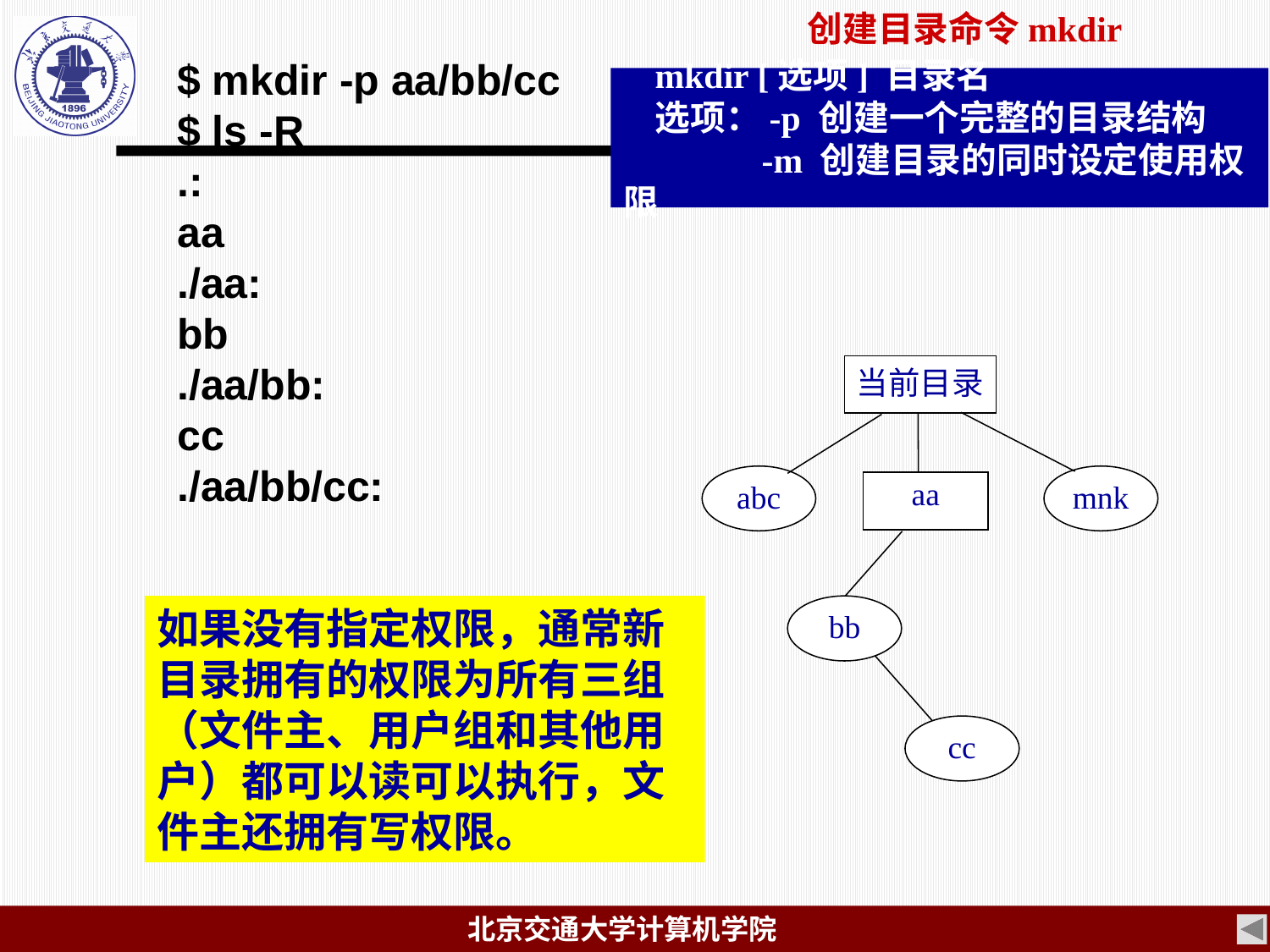

创建目录命令mkdir
$ mkdir -p aa/bb/cc
$ ls -R
.:
aa
./aa:
bb
./aa/bb:
cc
./aa/bb/cc:
mkdir [选项] 目录名
选项：-p 创建一个完整的目录结构
            -m 创建目录的同时设定使用权限

当前目录

abc
mnk
aa

bb

cc
如果没有指定权限，通常新目录拥有的权限为所有三组（文件主、用户组和其他用户）都可以读可以执行，文件主还拥有写权限。